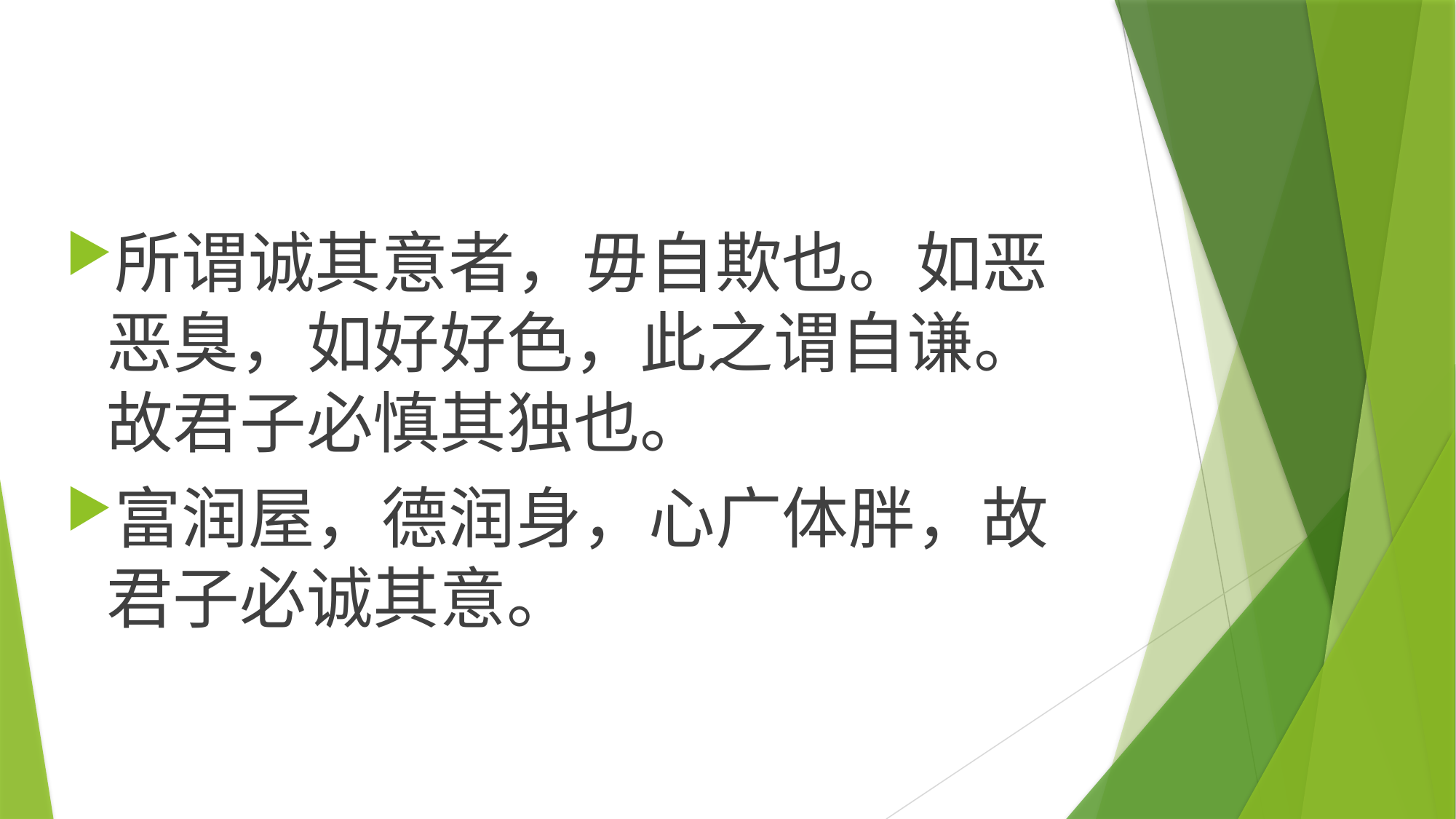

#
所谓诚其意者，毋自欺也。如恶恶臭，如好好色，此之谓自谦。故君子必慎其独也。
富润屋，德润身，心广体胖，故君子必诚其意。